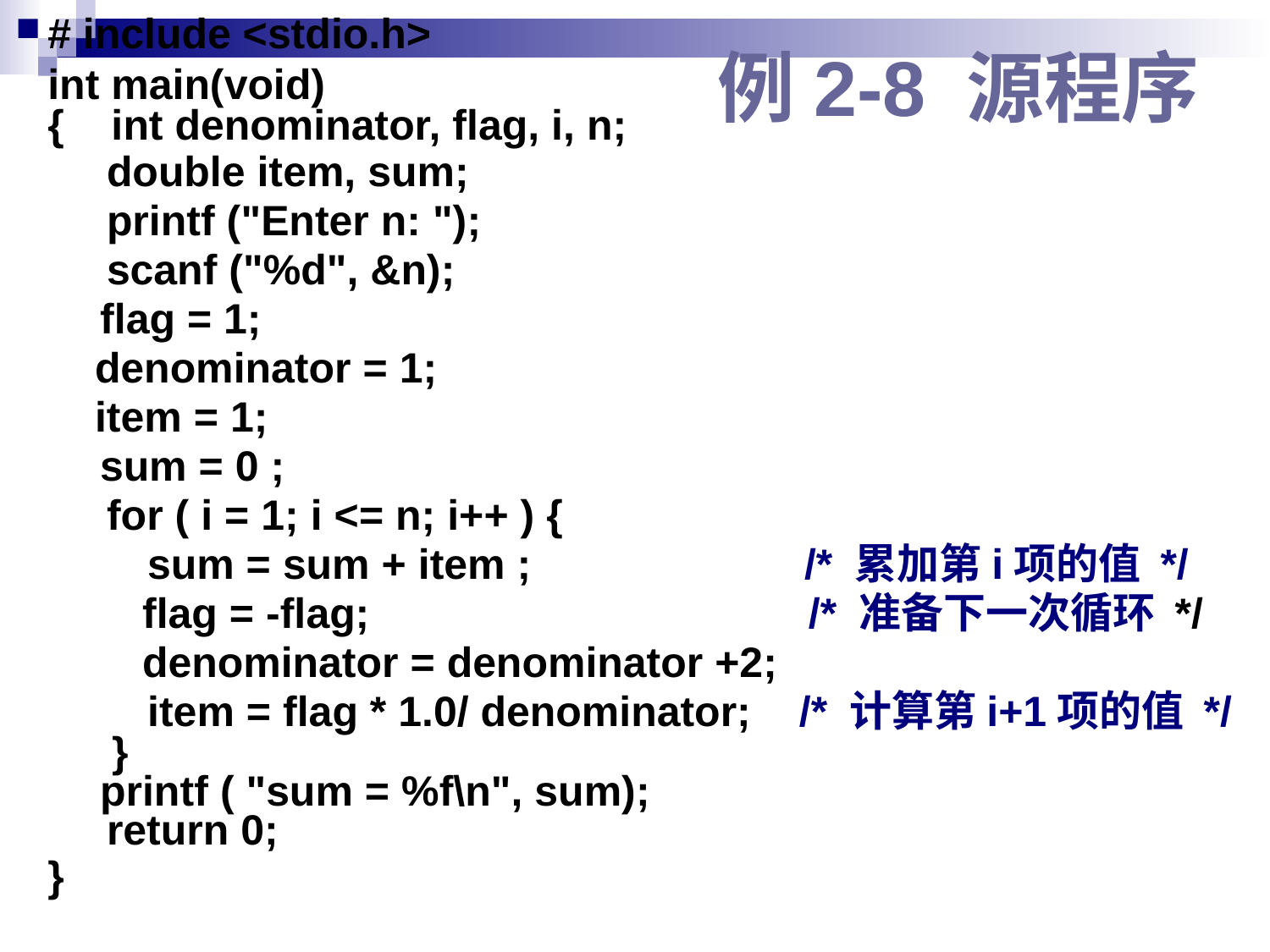

# include <stdio.h>
int main(void)
{    int denominator, flag, i, n;
     double item, sum;
     printf ("Enter n: ");
     scanf ("%d", &n);
	flag = 1;
    denominator = 1;
    item = 1;
	sum = 0 ;
     for ( i = 1; i <= n; i++ ) {
    	    sum = sum + item ;                       /* 累加第i项的值 */
        flag = -flag;                                     /* 准备下一次循环 */
        denominator = denominator +2;
	    item = flag * 1.0/ denominator;    /* 计算第i+1项的值 */
	 }
	printf ( "sum = %f\n", sum);
     return 0;
}
# 例2-8 源程序